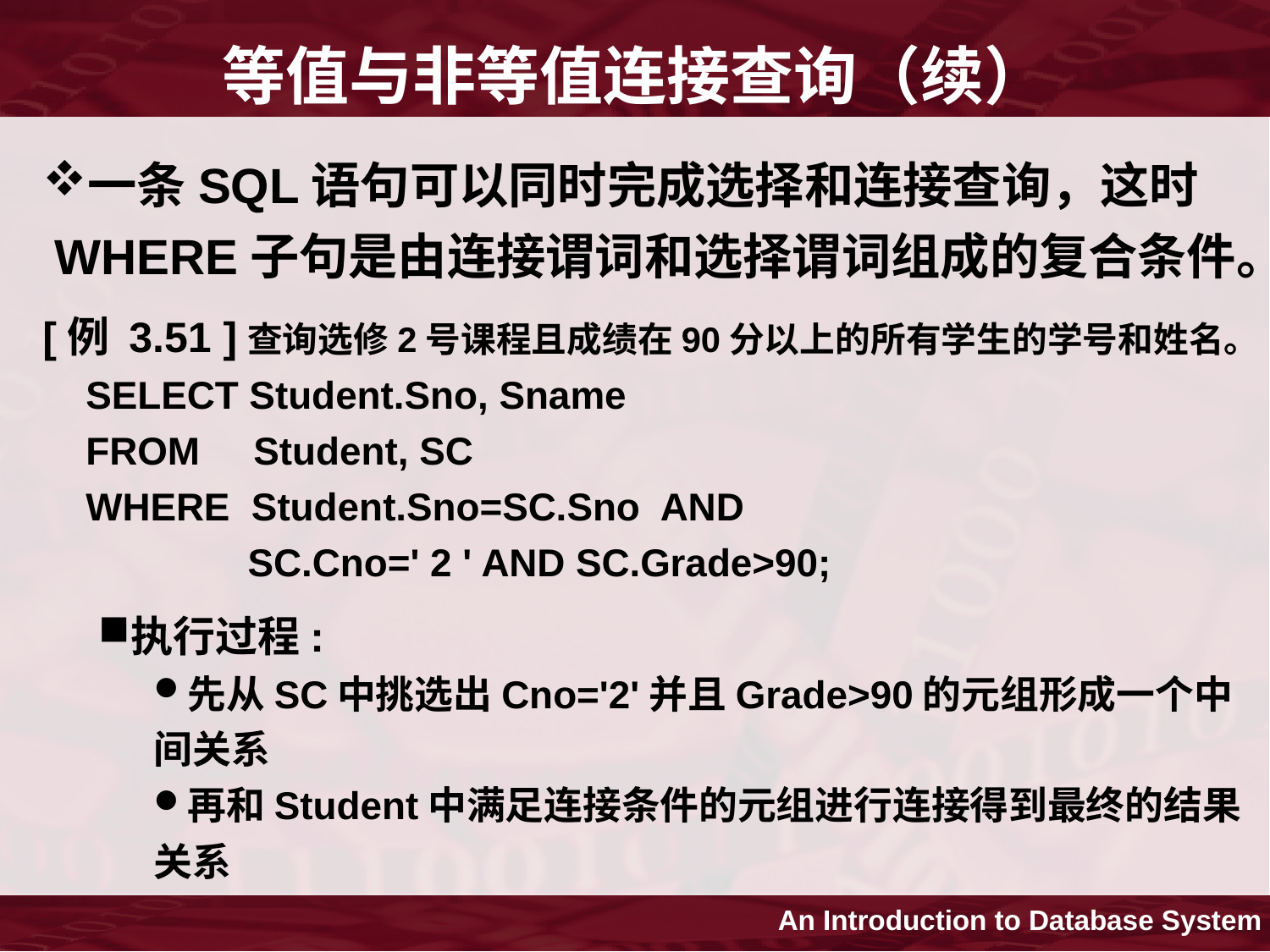

# 等值与非等值连接查询（续）
一条SQL语句可以同时完成选择和连接查询，这时WHERE子句是由连接谓词和选择谓词组成的复合条件。
[例 3.51 ]查询选修2号课程且成绩在90分以上的所有学生的学号和姓名。
    SELECT Student.Sno, Sname
    FROM     Student, SC
    WHERE  Student.Sno=SC.Sno  AND
                   SC.Cno=' 2 ' AND SC.Grade>90;
执行过程:
先从SC中挑选出Cno='2'并且Grade>90的元组形成一个中间关系
再和Student中满足连接条件的元组进行连接得到最终的结果关系